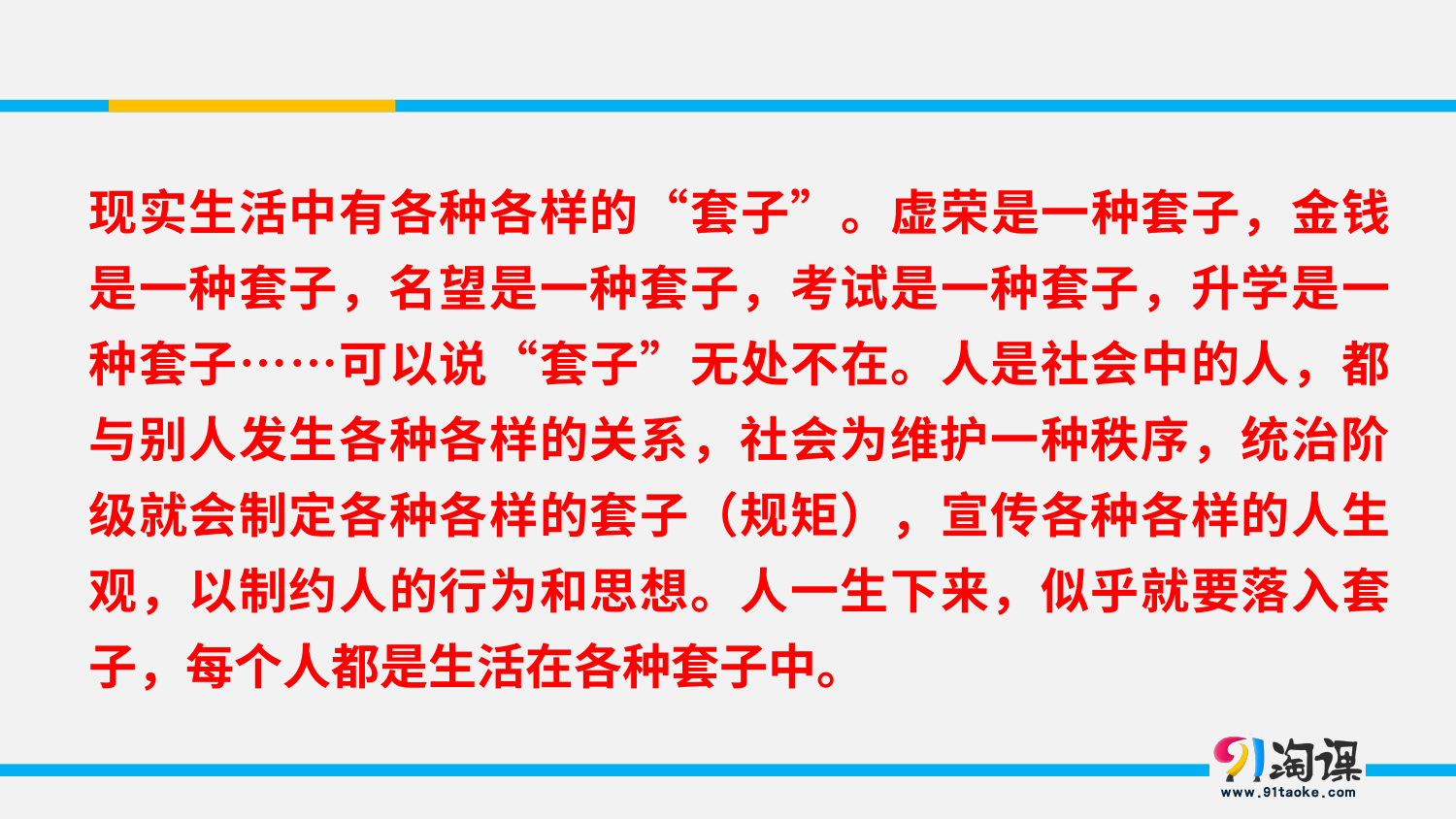

现实生活中有各种各样的“套子”。虚荣是一种套子，金钱是一种套子，名望是一种套子，考试是一种套子，升学是一种套子……可以说“套子”无处不在。人是社会中的人，都与别人发生各种各样的关系，社会为维护一种秩序，统治阶级就会制定各种各样的套子（规矩），宣传各种各样的人生观，以制约人的行为和思想。人一生下来，似乎就要落入套子，每个人都是生活在各种套子中。